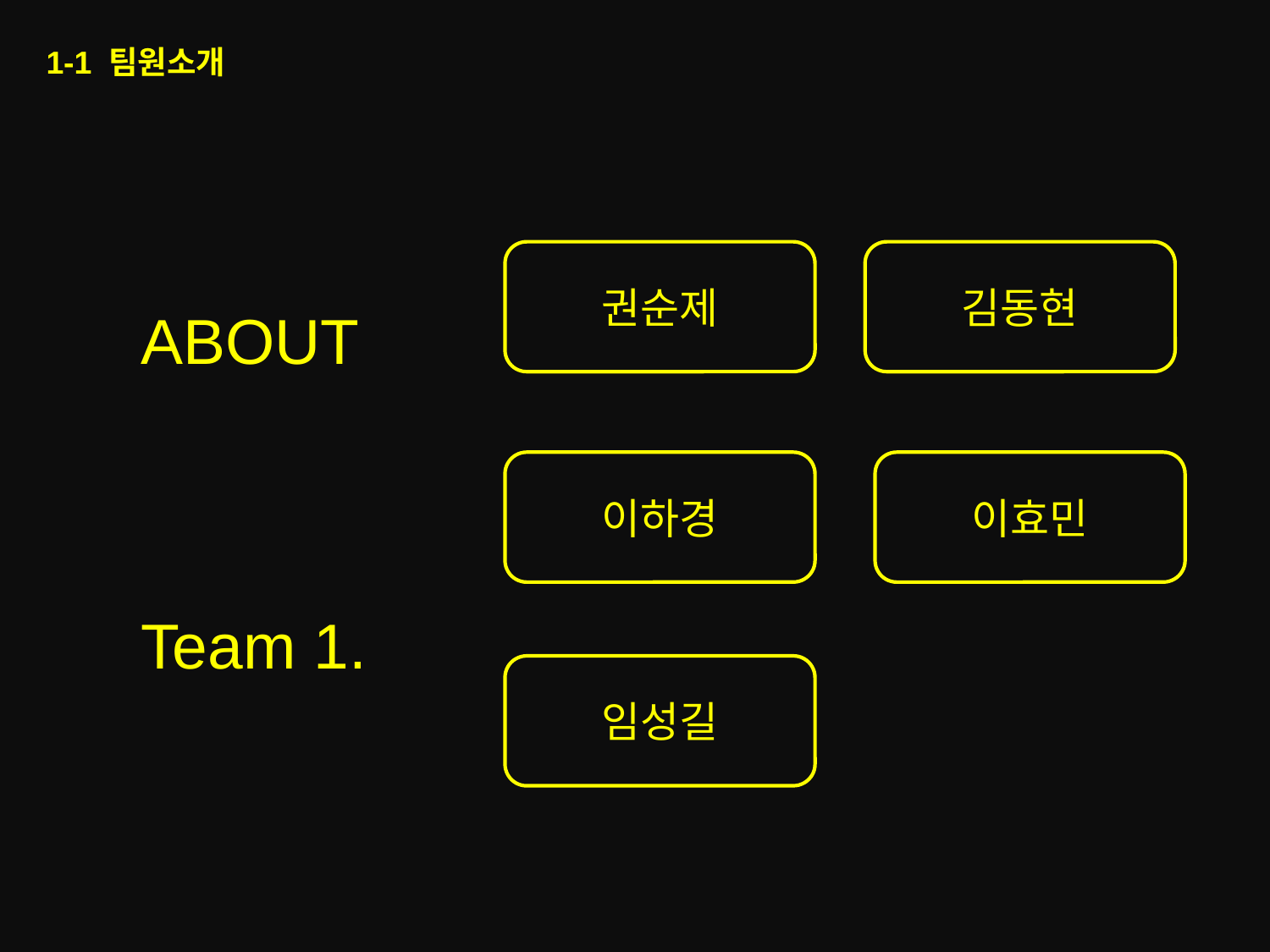

1-1 팀원소개
권순제
김동현
이하경
이효민
임성길
ABOUT

Team 1.